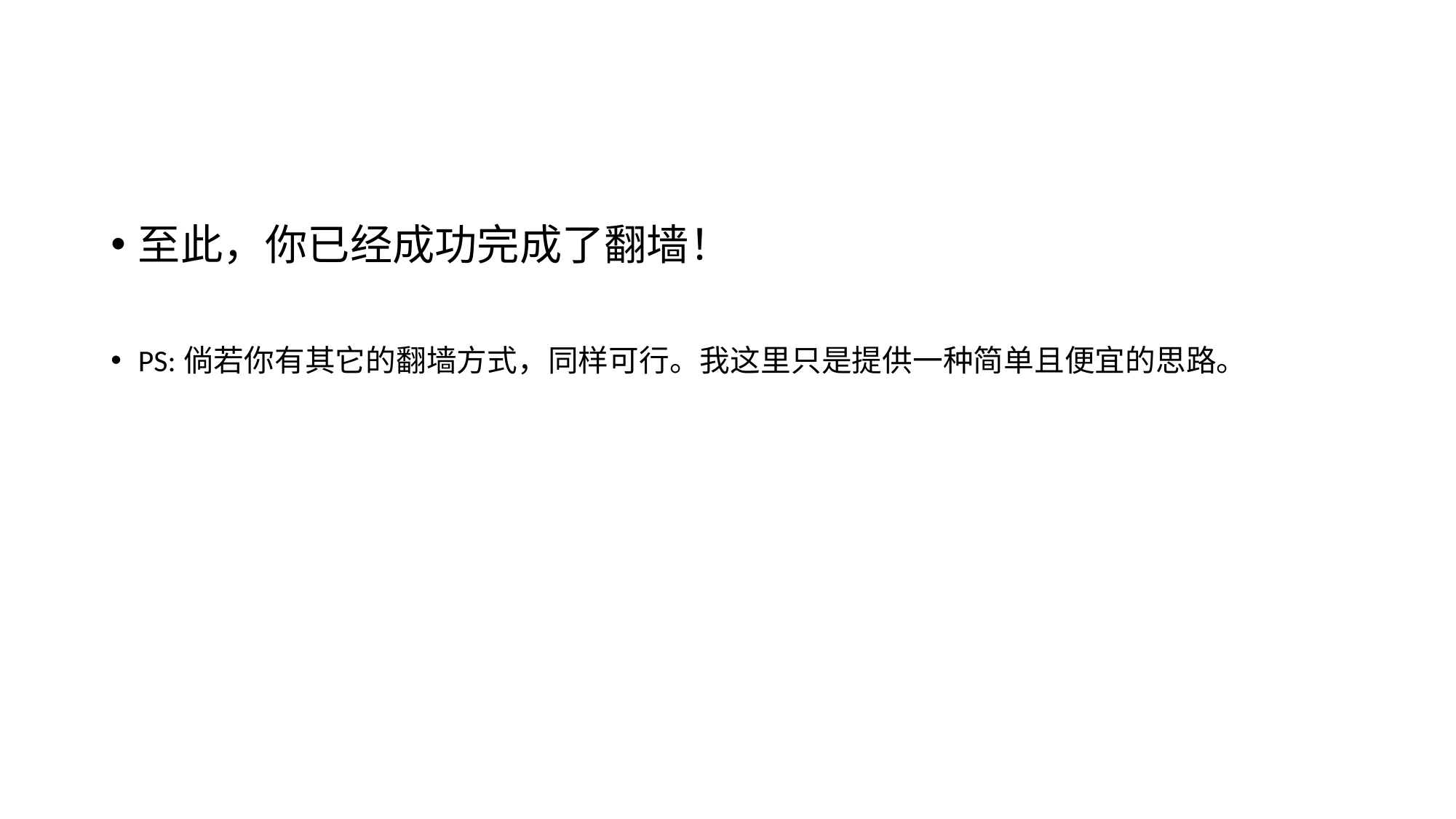

至此，你已经成功完成了翻墙！

PS:倘若你有其它的翻墙方式，同样可行。我这里只是提供一种简单且便宜的思路。